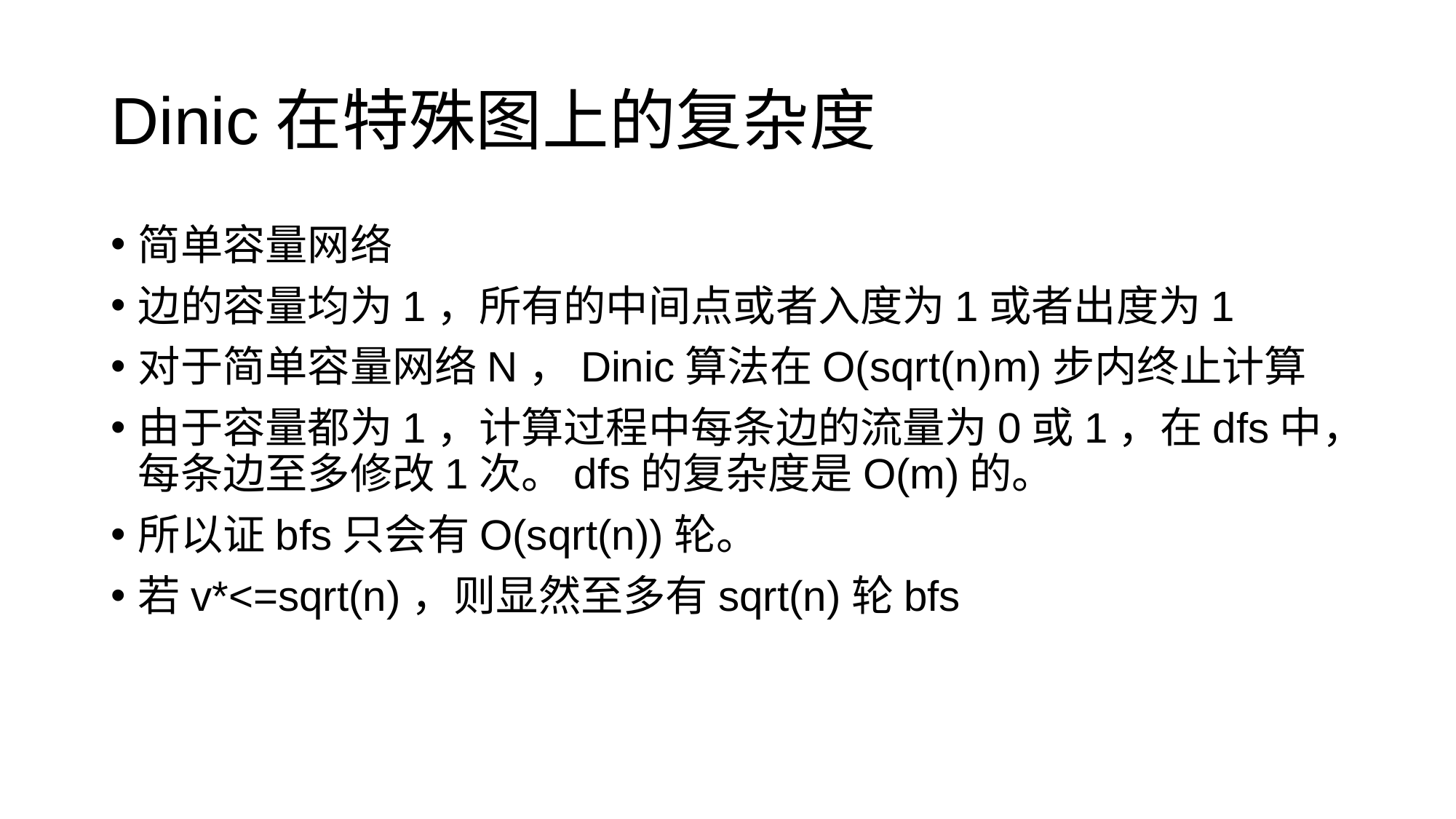

# Dinic在特殊图上的复杂度
简单容量网络
边的容量均为1，所有的中间点或者入度为1或者出度为1
对于简单容量网络N，Dinic算法在O(sqrt(n)m)步内终止计算
由于容量都为1，计算过程中每条边的流量为0或1，在dfs中，每条边至多修改1次。dfs的复杂度是O(m)的。
所以证bfs只会有O(sqrt(n))轮。
若v*<=sqrt(n)，则显然至多有sqrt(n)轮bfs